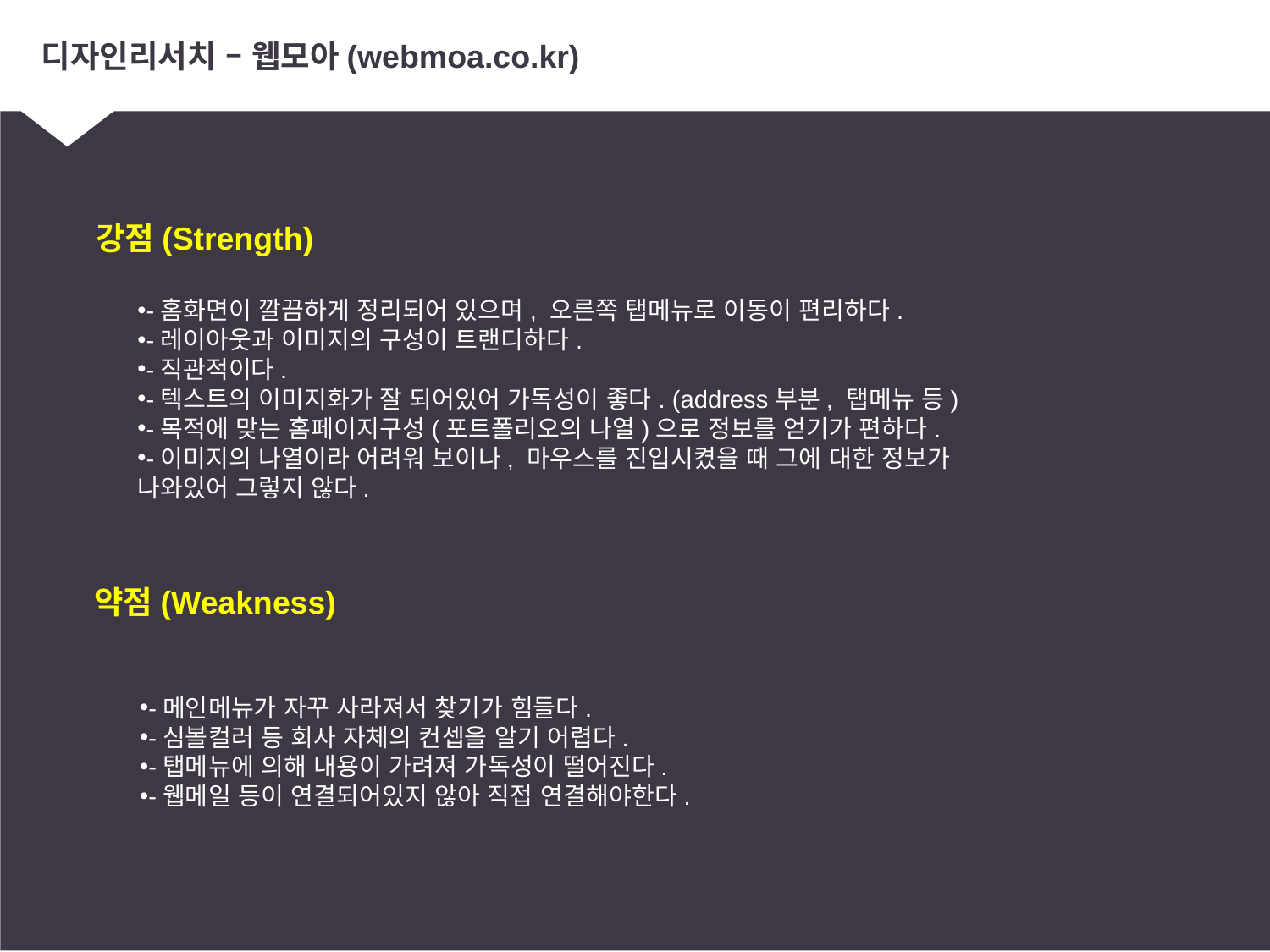

# 디자인리서치 – 웹모아(webmoa.co.kr)
강점(Strength)
-홈화면이 깔끔하게 정리되어 있으며, 오른쪽 탭메뉴로 이동이 편리하다.
-레이아웃과 이미지의 구성이 트랜디하다.
-직관적이다.
-텍스트의 이미지화가 잘 되어있어 가독성이 좋다. (address부분, 탭메뉴 등)
-목적에 맞는 홈페이지구성(포트폴리오의 나열)으로 정보를 얻기가 편하다.
-이미지의 나열이라 어려워 보이나, 마우스를 진입시켰을 때 그에 대한 정보가 나와있어 그렇지 않다.
약점(Weakness)
-메인메뉴가 자꾸 사라져서 찾기가 힘들다.
-심볼컬러 등 회사 자체의 컨셉을 알기 어렵다.
-탭메뉴에 의해 내용이 가려져 가독성이 떨어진다.
-웹메일 등이 연결되어있지 않아 직접 연결해야한다.